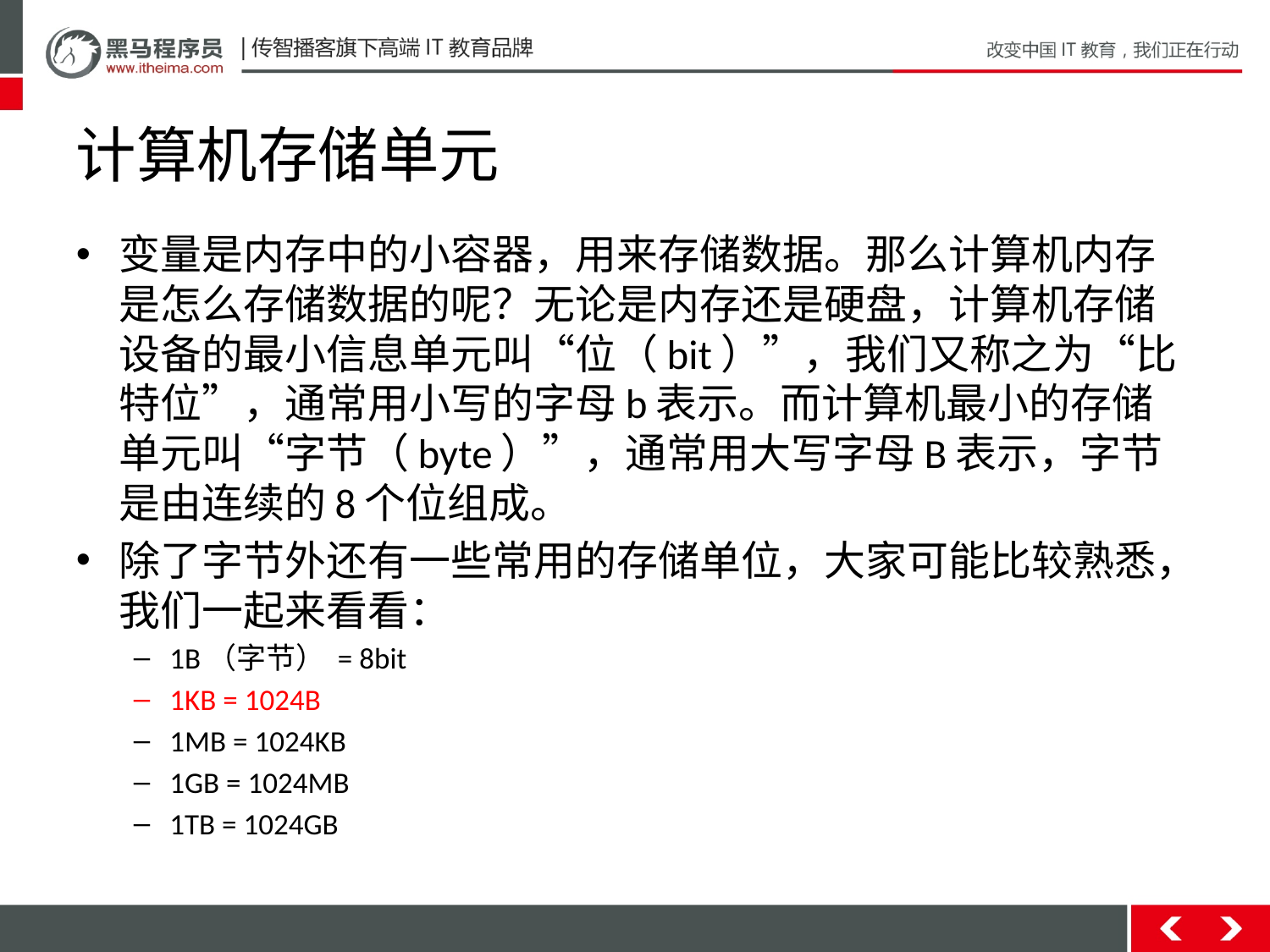

# 计算机存储单元
变量是内存中的小容器，用来存储数据。那么计算机内存是怎么存储数据的呢？无论是内存还是硬盘，计算机存储设备的最小信息单元叫“位（bit）”，我们又称之为“比特位”，通常用小写的字母b表示。而计算机最小的存储单元叫“字节（byte）”，通常用大写字母B表示，字节是由连续的8个位组成。
除了字节外还有一些常用的存储单位，大家可能比较熟悉，我们一起来看看：
1B（字节） = 8bit
1KB = 1024B
1MB = 1024KB
1GB = 1024MB
1TB = 1024GB